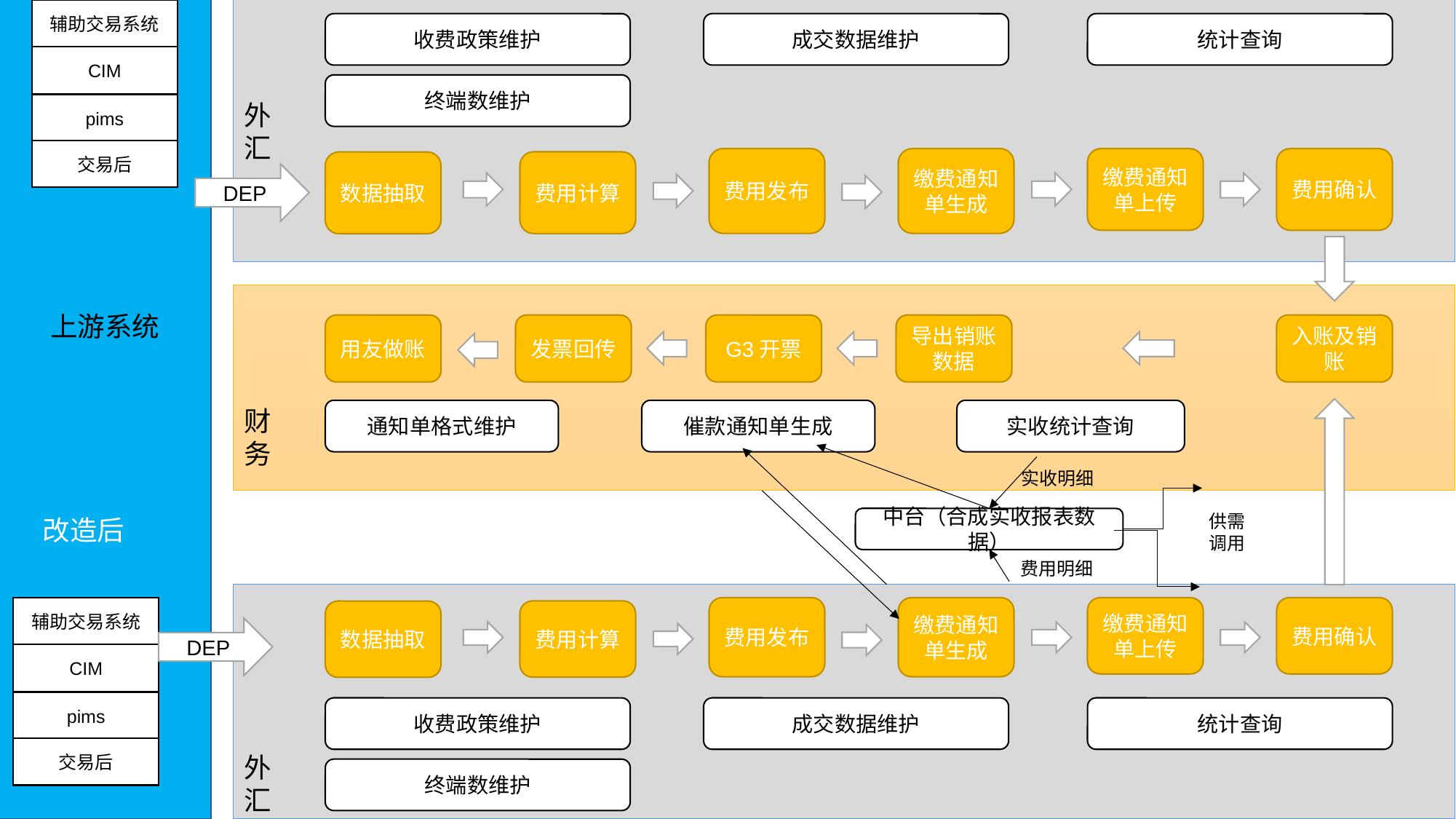

辅助交易系统
上游系统

外
汇
收费政策维护
成交数据维护
统计查询
CIM
终端数维护
pims
交易后
费用发布
缴费通知单生成
缴费通知单上传
费用确认
费用计算
数据抽取
DEP

财
务
用友做账
发票回传
G3开票
导出销账数据
入账及销账

通知单格式维护
催款通知单生成
实收统计查询
实收明细

供需调用
改造后
中台（合成实收报表数据）
费用明细

外
汇
费用发布
缴费通知单上传
费用确认
缴费通知单生成
辅助交易系统
费用计算
数据抽取
DEP

CIM
pims
收费政策维护
成交数据维护
统计查询
交易后
终端数维护